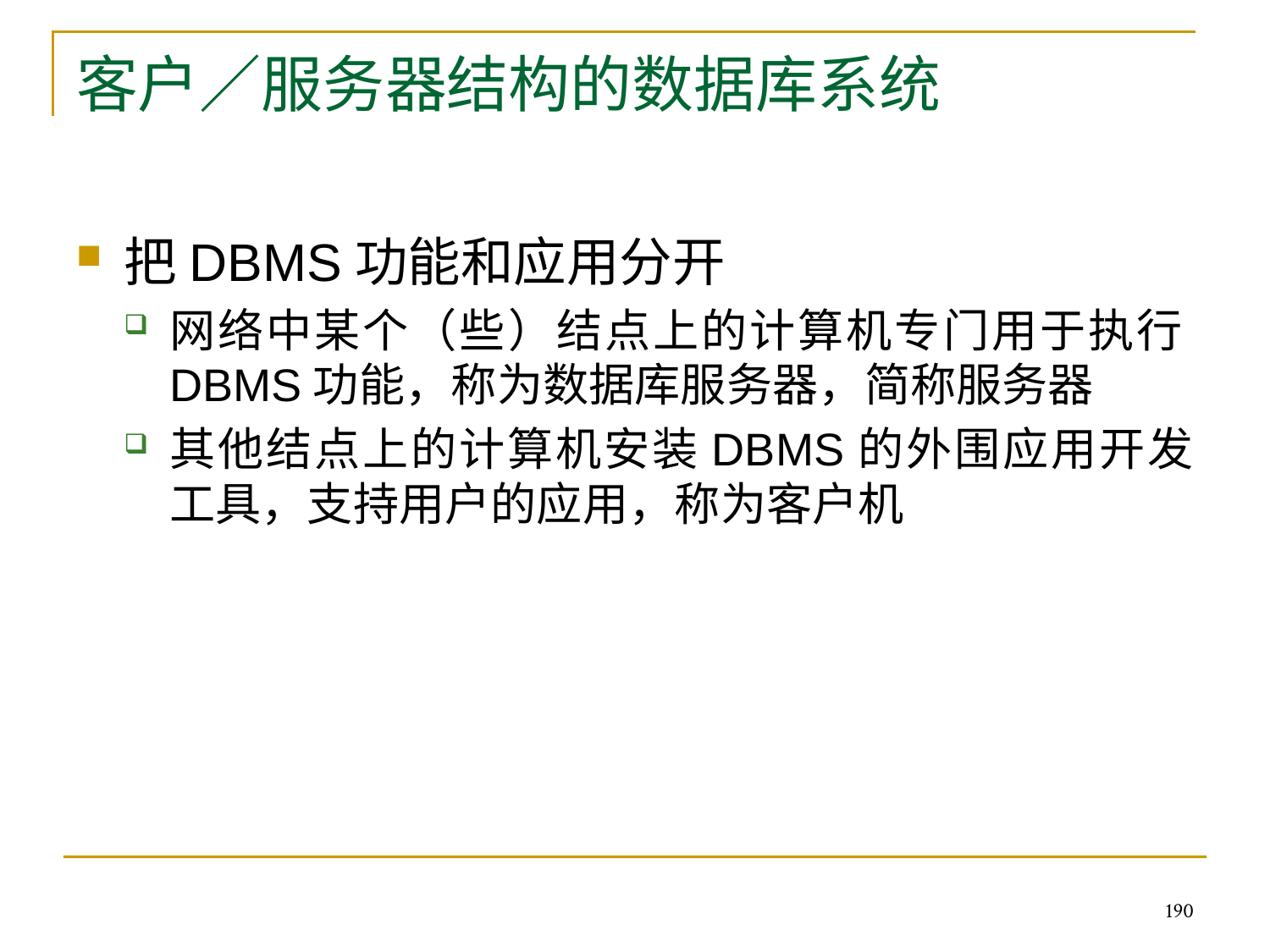

# 客户／服务器结构的数据库系统
把DBMS功能和应用分开
网络中某个（些）结点上的计算机专门用于执行DBMS功能，称为数据库服务器，简称服务器
其他结点上的计算机安装DBMS的外围应用开发工具，支持用户的应用，称为客户机

190